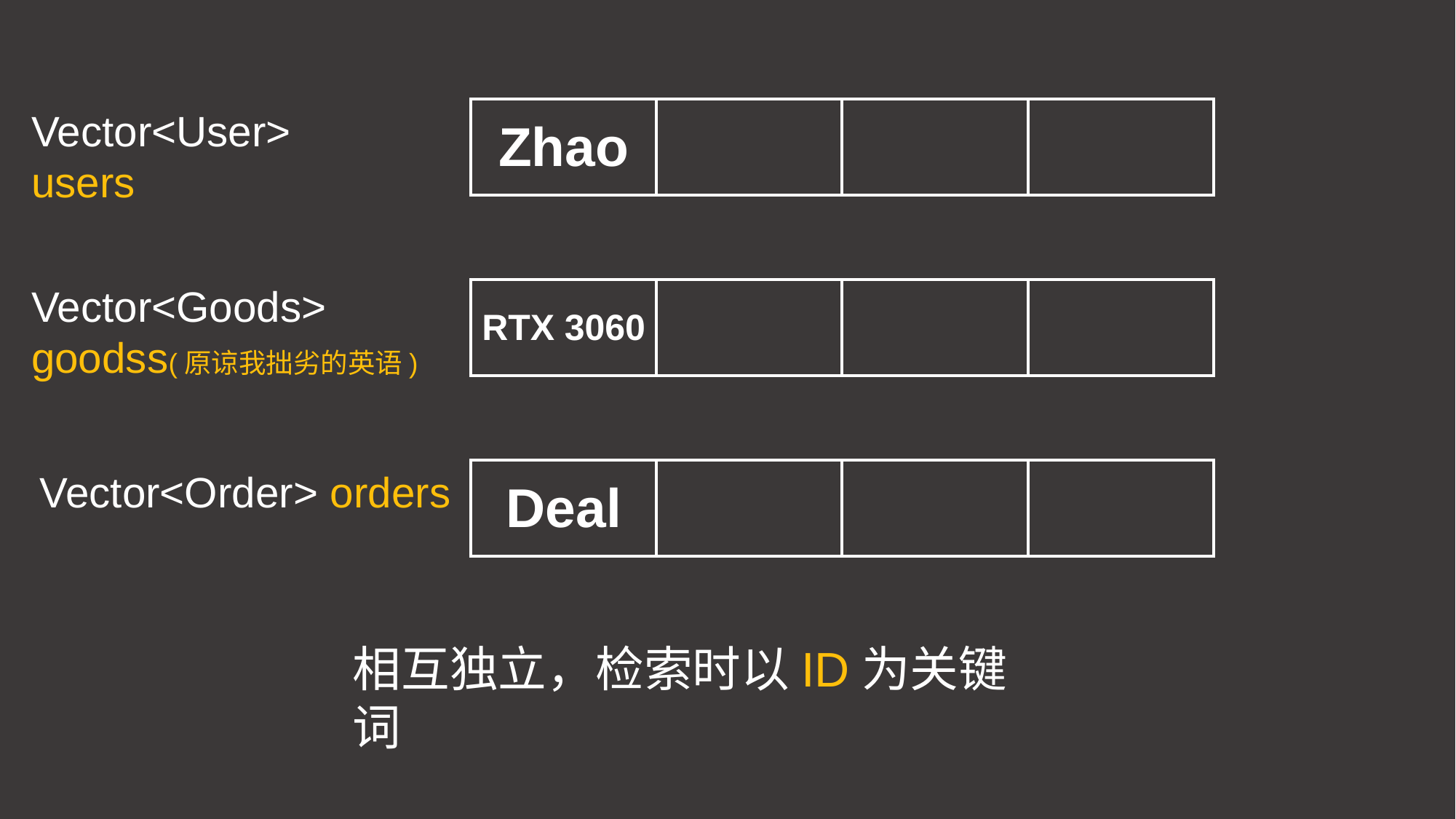

Vector<User>
users
| Zhao |  |  |  |
| --- | --- | --- | --- |
Vector<Goods> goodss(原谅我拙劣的英语)
| RTX 3060 |  |  |  |
| --- | --- | --- | --- |
Vector<Order> orders
| Deal |  |  |  |
| --- | --- | --- | --- |
相互独立，检索时以ID为关键词